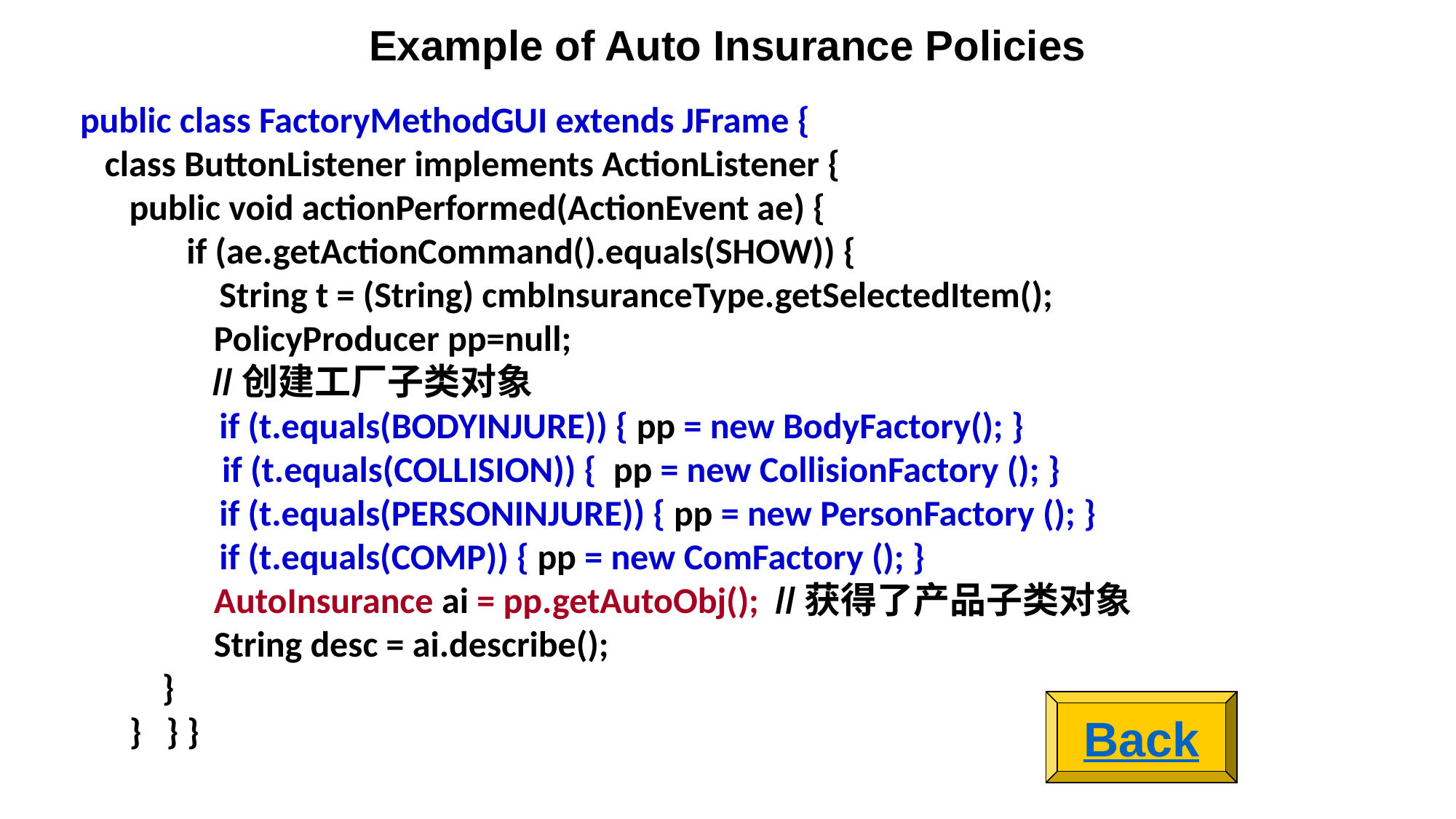

# Example of Auto Insurance Policies
public class FactoryMethodGUI extends JFrame {
   class ButtonListener implements ActionListener {
      public void actionPerformed(ActionEvent ae) {
             if (ae.getActionCommand().equals(SHOW)) {
                 String t = (String) cmbInsuranceType.getSelectedItem();
	             PolicyProducer pp=null;
             //创建工厂子类对象
                 if (t.equals(BODYINJURE)) { pp = new BodyFactory(); }
	              if (t.equals(COLLISION)) {  pp = new CollisionFactory (); }
                 if (t.equals(PERSONINJURE)) { pp = new PersonFactory (); }
                 if (t.equals(COMP)) { pp = new ComFactory (); }
	             AutoInsurance ai = pp.getAutoObj();  //获得了产品子类对象
	             String desc = ai.describe();
          }
      }   } }
Back
35